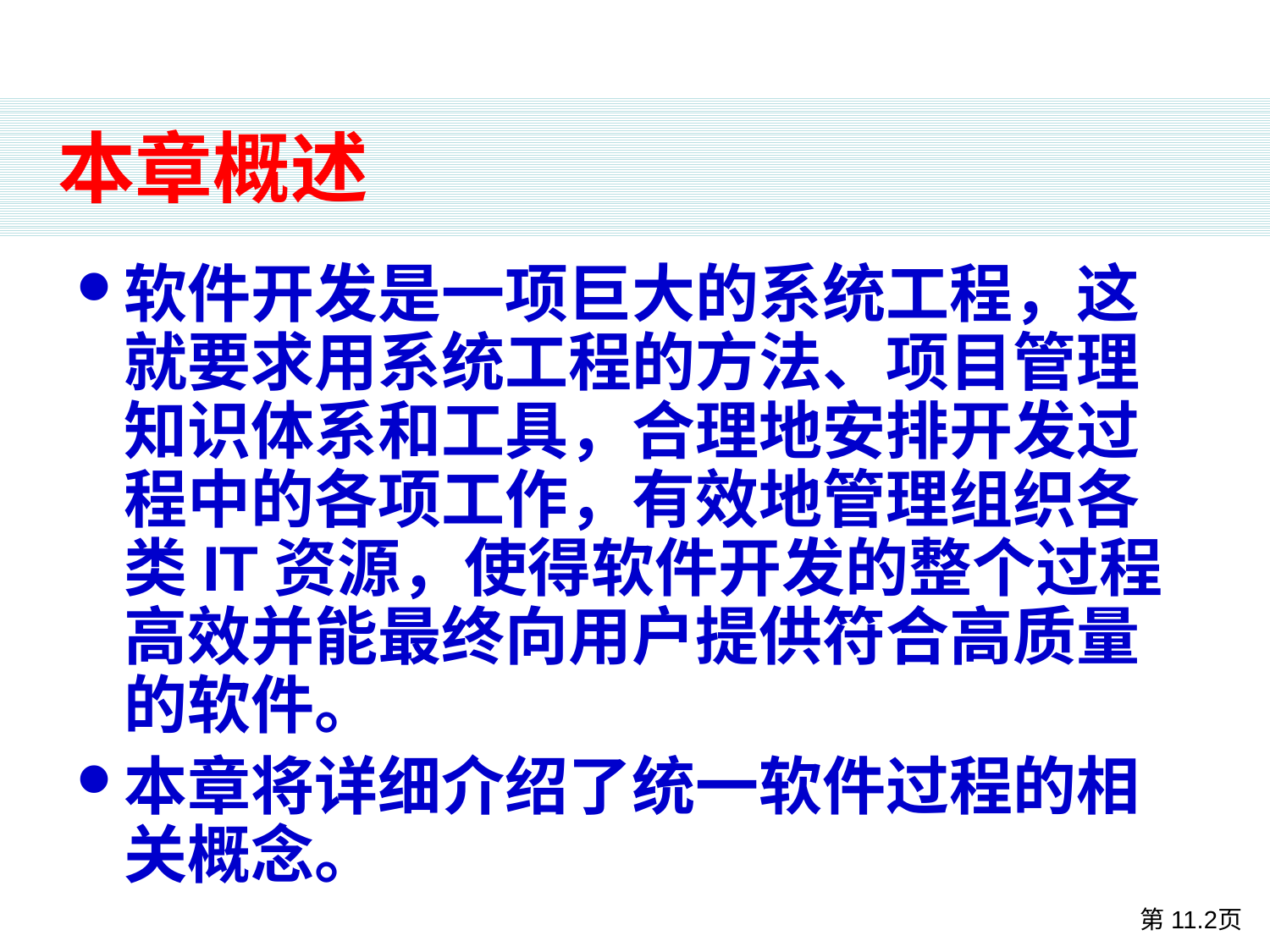

# 本章概述
软件开发是一项巨大的系统工程，这就要求用系统工程的方法、项目管理知识体系和工具，合理地安排开发过程中的各项工作，有效地管理组织各类IT资源，使得软件开发的整个过程高效并能最终向用户提供符合高质量的软件。
本章将详细介绍了统一软件过程的相关概念。
第11.2页